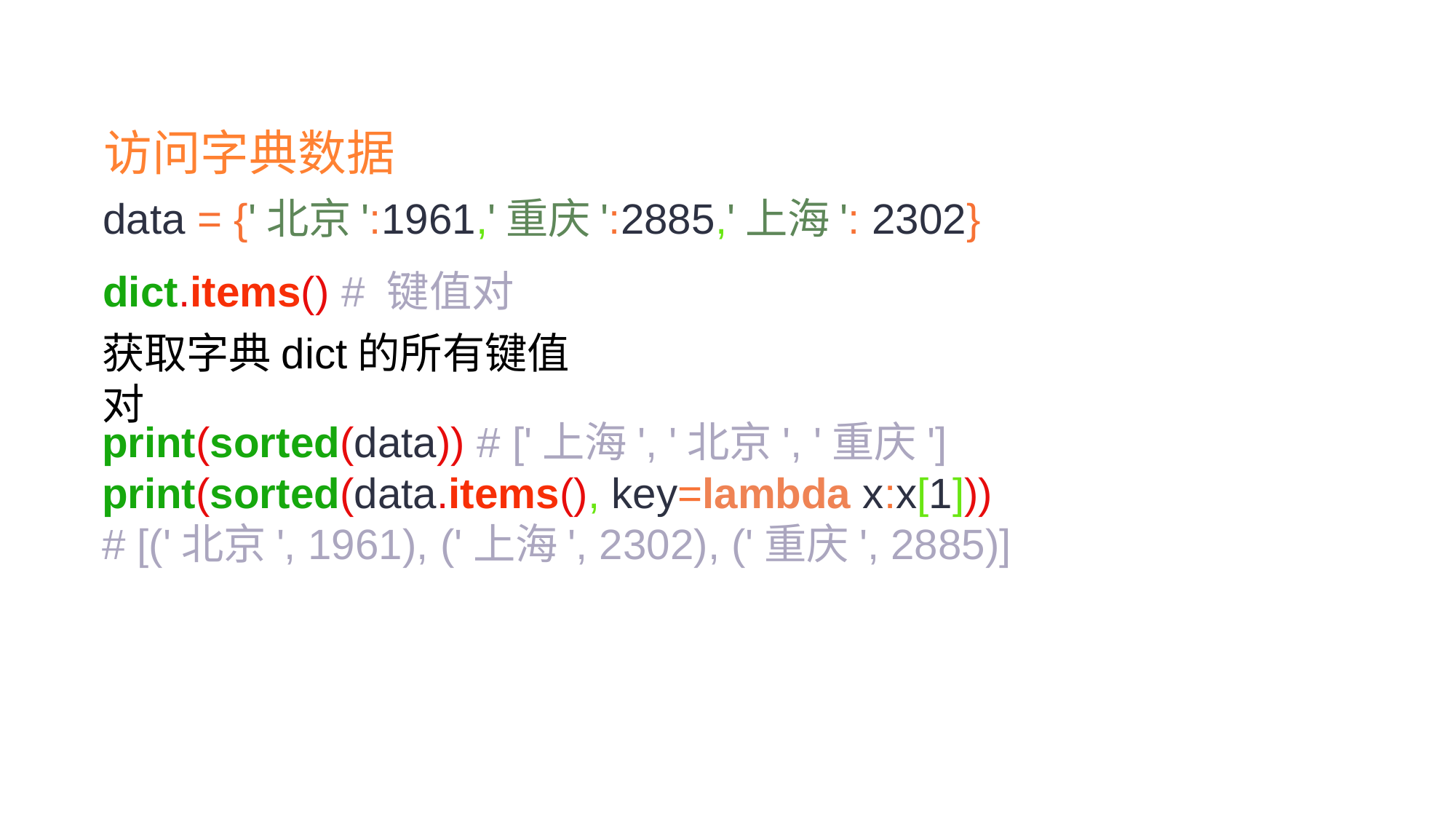

访问字典数据
data = {'北京':1961,'重庆':2885,'上海': 2302}
dict.items() # 键值对
获取字典dict的所有键值对
print(sorted(data)) # ['上海', '北京', '重庆']
print(sorted(data.items(), key=lambda x:x[1]))
# [('北京', 1961), ('上海', 2302), ('重庆', 2885)]